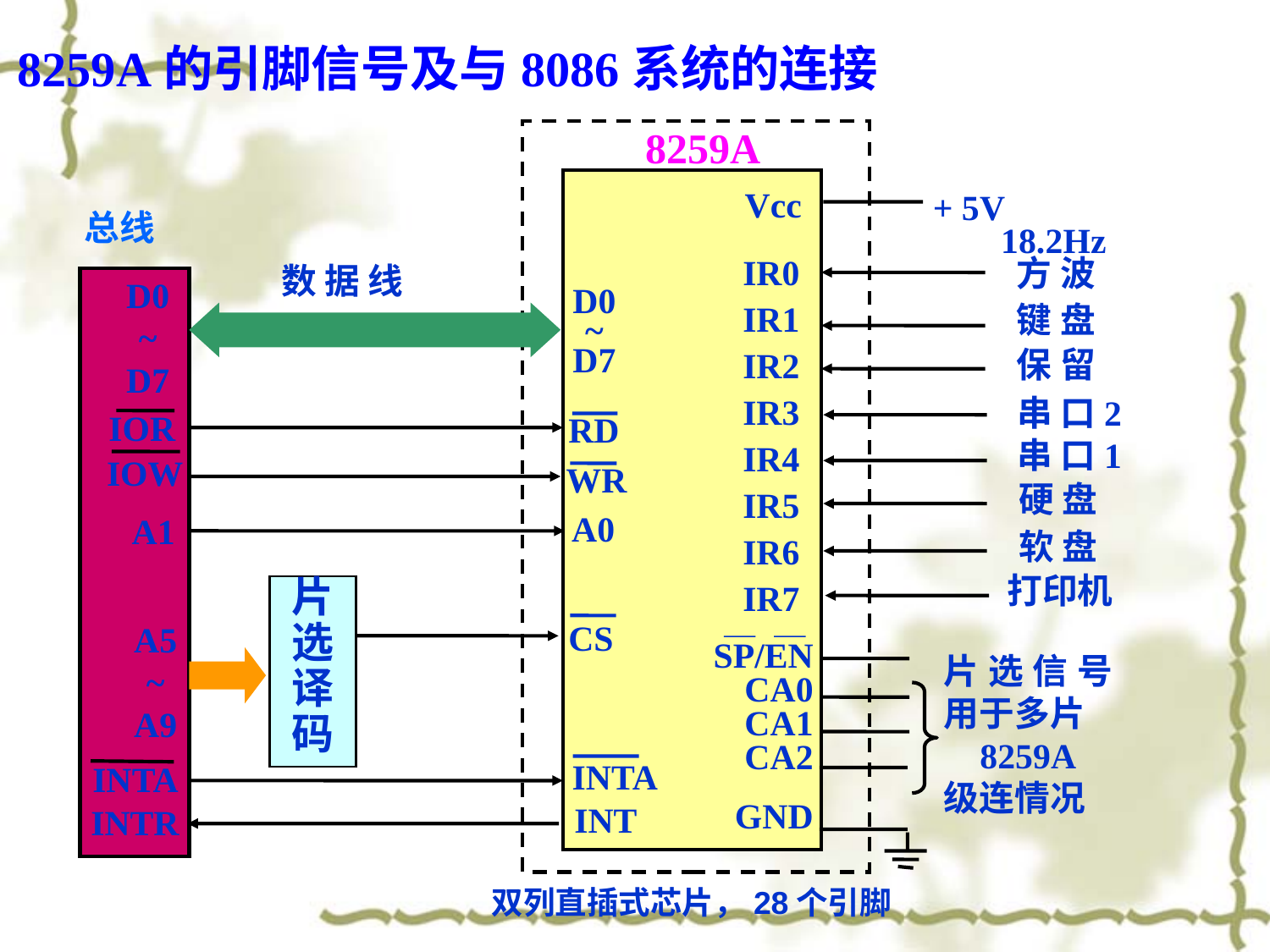

8259A的引脚信号及与8086系统的连接

8259A

Vcc

+ 5V

总线

18.2Hz

IR0
IR1
IR2
IR3
IR4
IR5
IR6
IR7

方 波

数 据 线

D0
~
D7

D0
~
D7
键 盘

保 留

串 口2

   IOR
RD

串 口1

IOW

WR

硬 盘

A0
A1
软 盘

打印机

片
选
译
码

CS
A5
~
A9

SP/EN
CA0
CA1
CA2
GND

片选信号用于多片
8259A
级连情况

INTA

 INTA

INT
 INTR

双列直插式芯片，28个引脚